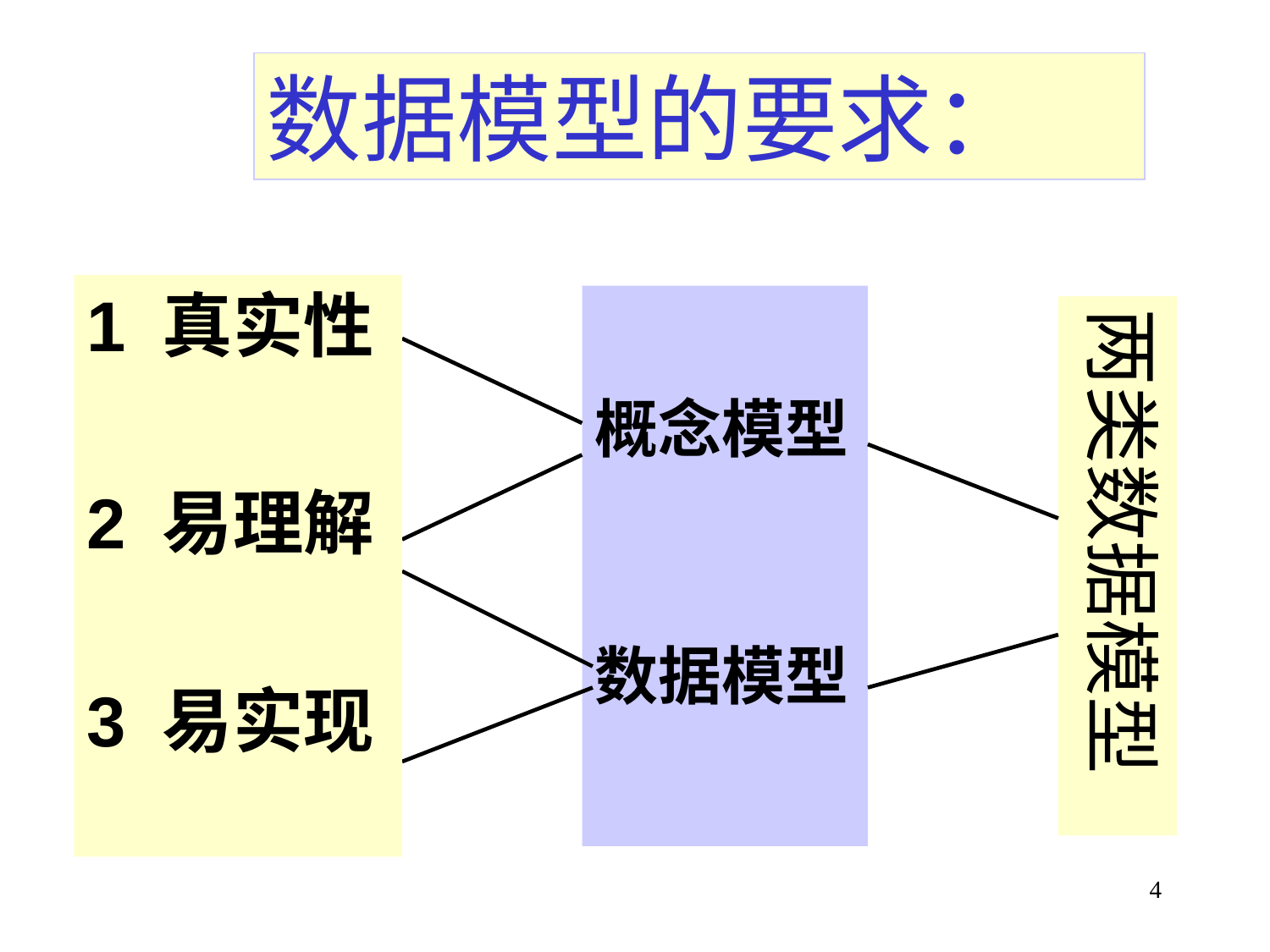

数据模型的要求：
1 真实性

2 易理解

3 易实现

概念模型

数据模型
两类数据模型

4